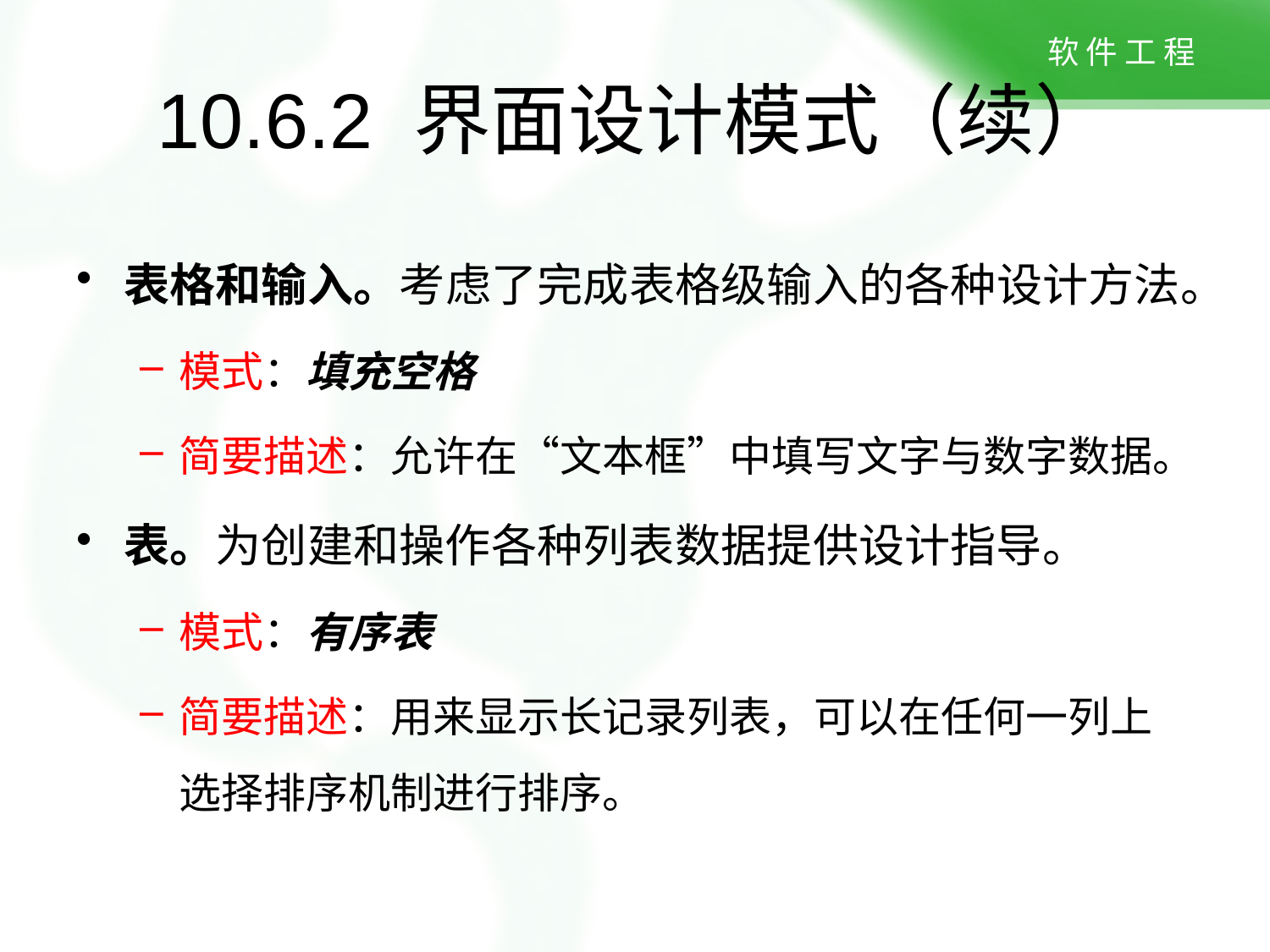

# 10.6.2 界面设计模式（续）
表格和输入。考虑了完成表格级输入的各种设计方法。
模式：填充空格
简要描述：允许在“文本框”中填写文字与数字数据。
表。为创建和操作各种列表数据提供设计指导。
模式：有序表
简要描述：用来显示长记录列表，可以在任何一列上选择排序机制进行排序。